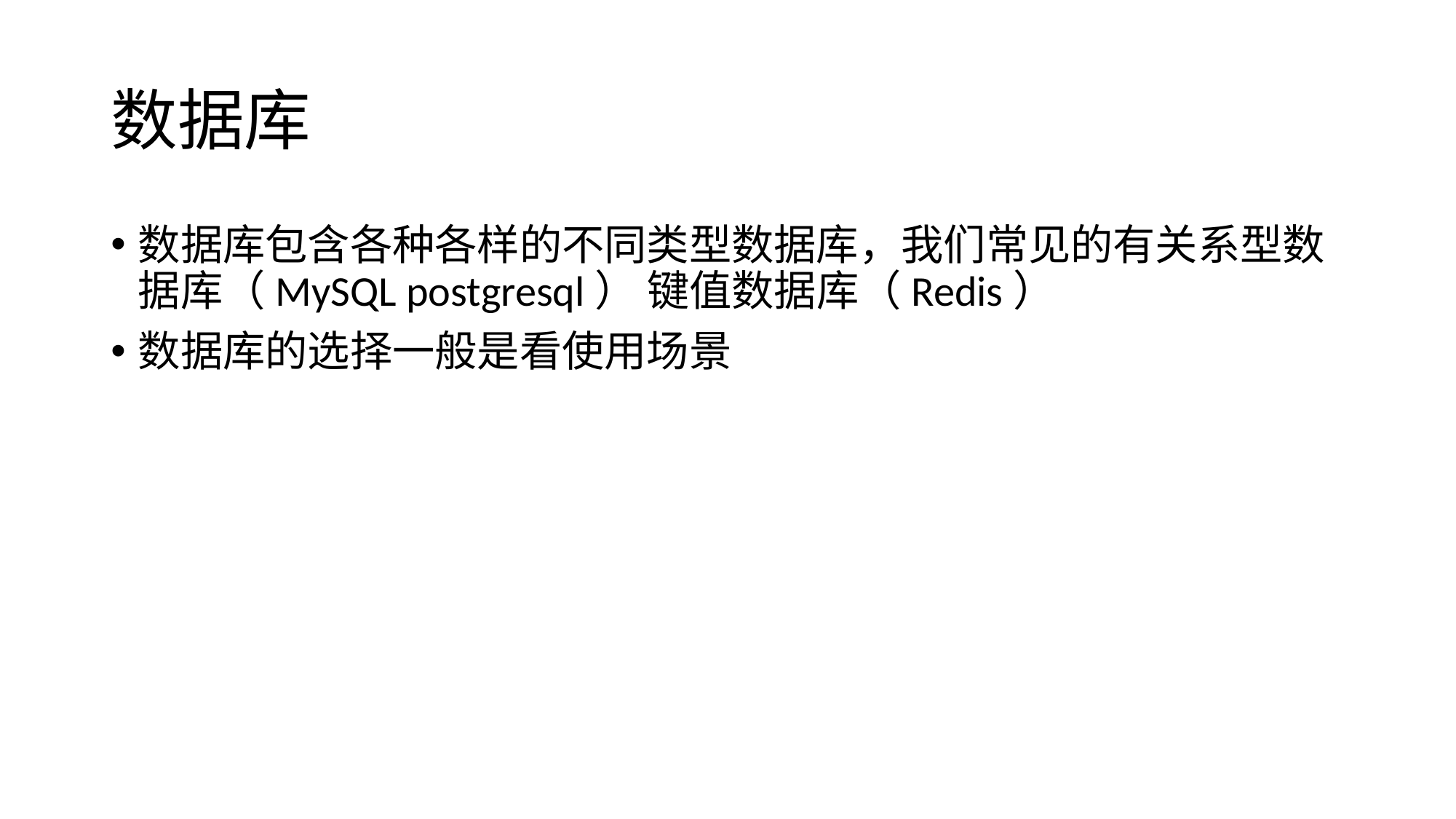

# 数据库
数据库包含各种各样的不同类型数据库，我们常见的有关系型数据库（MySQL postgresql） 键值数据库（Redis）
数据库的选择一般是看使用场景